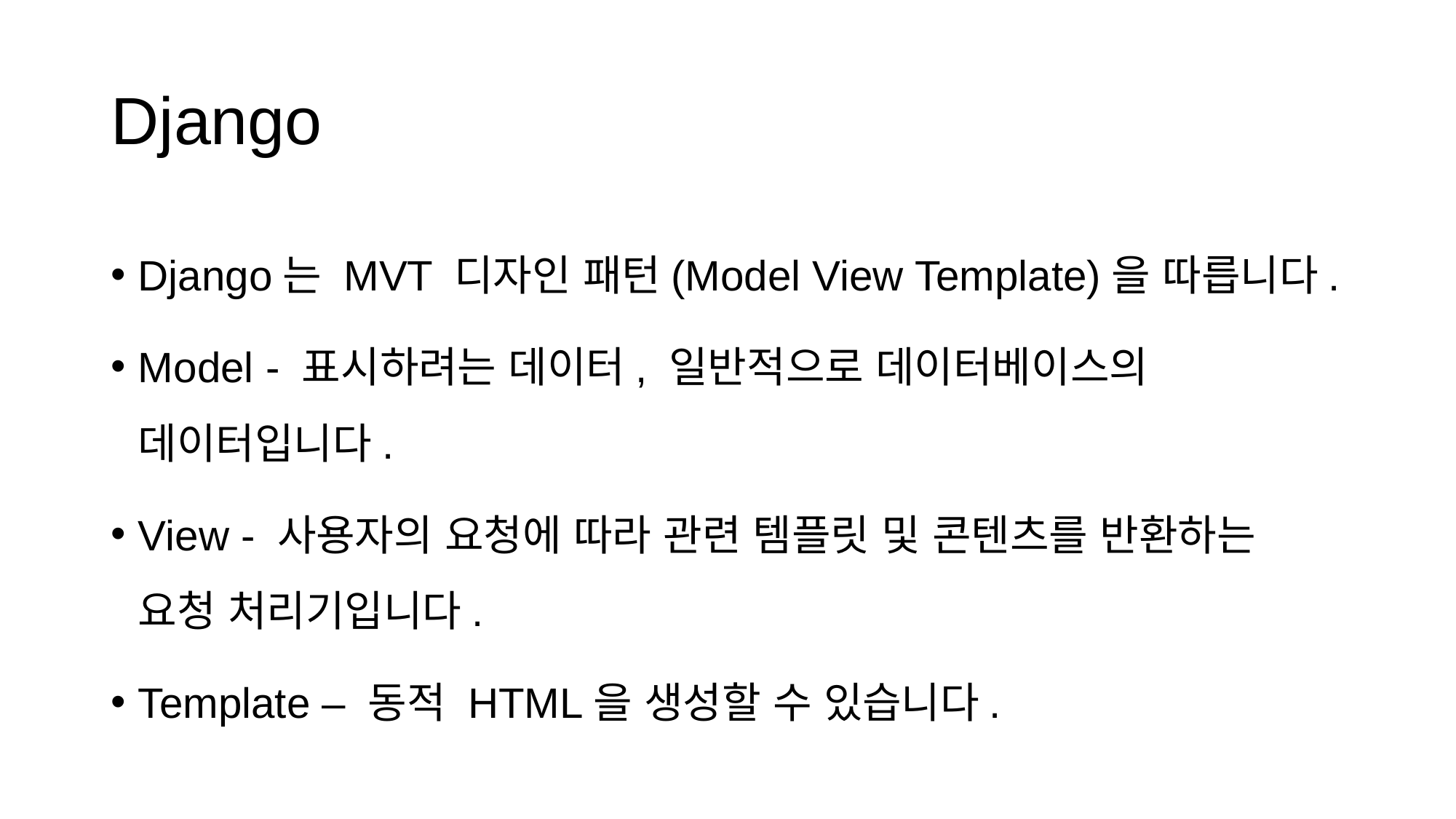

# Django
Django는 MVT 디자인 패턴(Model View Template)을 따릅니다.
Model - 표시하려는 데이터, 일반적으로 데이터베이스의 데이터입니다.
View - 사용자의 요청에 따라 관련 템플릿 및 콘텐츠를 반환하는 요청 처리기입니다.
Template – 동적 HTML을 생성할 수 있습니다.